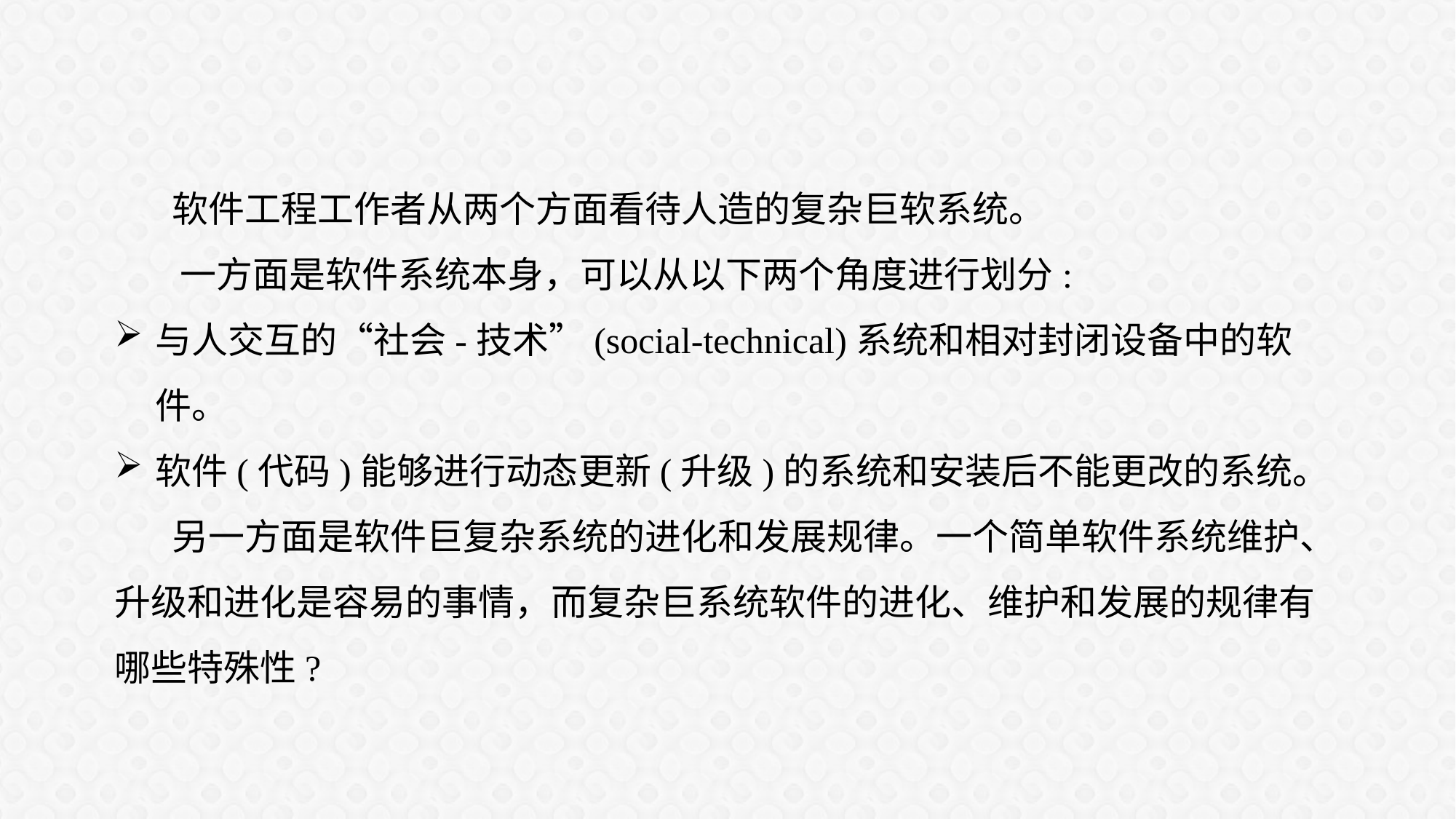

软件工程工作者从两个方面看待人造的复杂巨软系统。
       一方面是软件系统本身，可以从以下两个角度进行划分:
与人交互的“社会-技术”(social-technical)系统和相对封闭设备中的软件。
软件(代码)能够进行动态更新(升级)的系统和安装后不能更改的系统。
      另一方面是软件巨复杂系统的进化和发展规律。一个简单软件系统维护、升级和进化是容易的事情，而复杂巨系统软件的进化、维护和发展的规律有哪些特殊性?